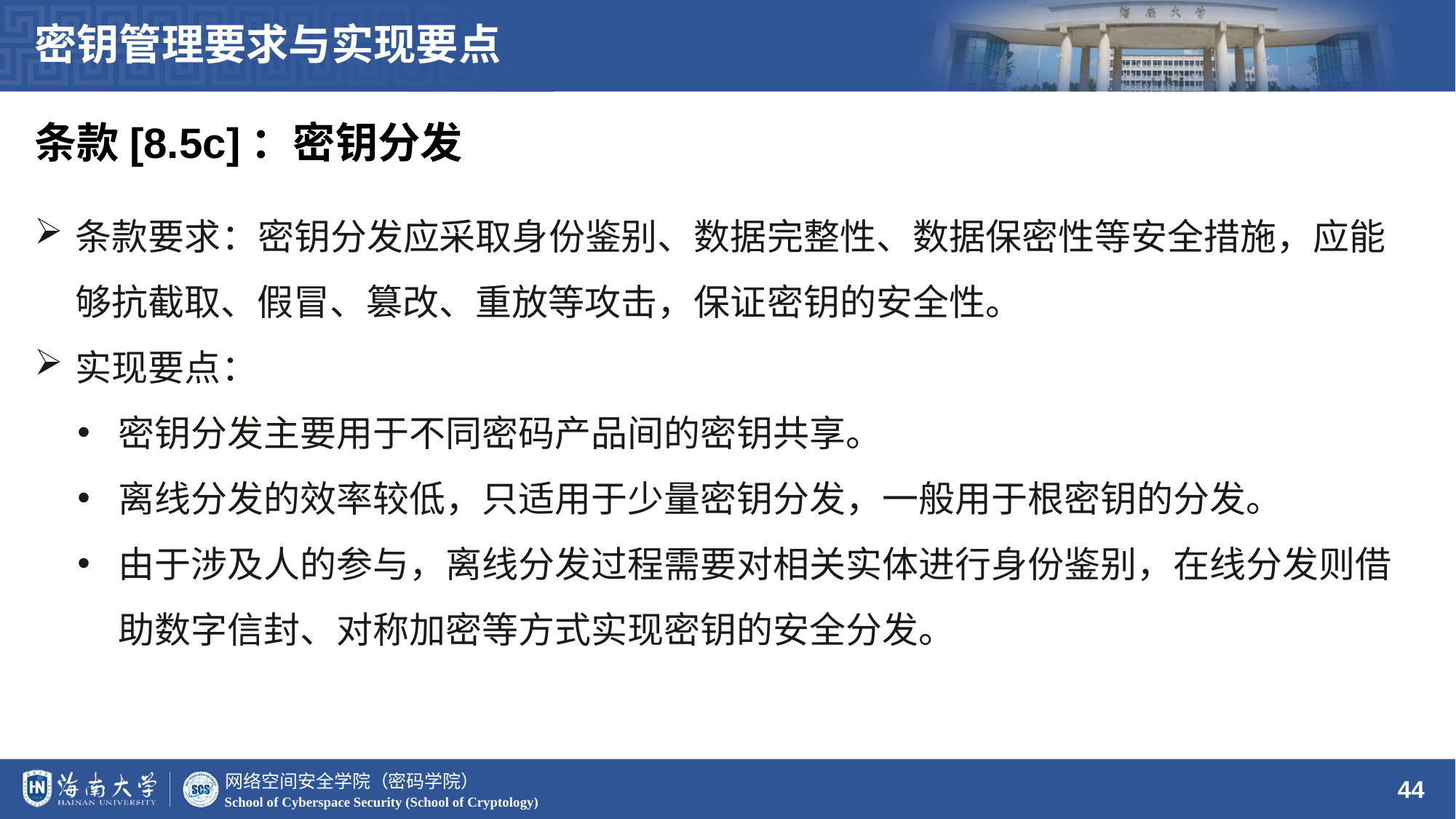

密钥管理要求与实现要点
条款[8.5c]：密钥分发
条款要求：密钥分发应采取身份鉴别、数据完整性、数据保密性等安全措施，应能够抗截取、假冒、篡改、重放等攻击，保证密钥的安全性。
实现要点：
密钥分发主要用于不同密码产品间的密钥共享。
离线分发的效率较低，只适用于少量密钥分发，一般用于根密钥的分发。
由于涉及人的参与，离线分发过程需要对相关实体进行身份鉴别，在线分发则借助数字信封、对称加密等方式实现密钥的安全分发。
44